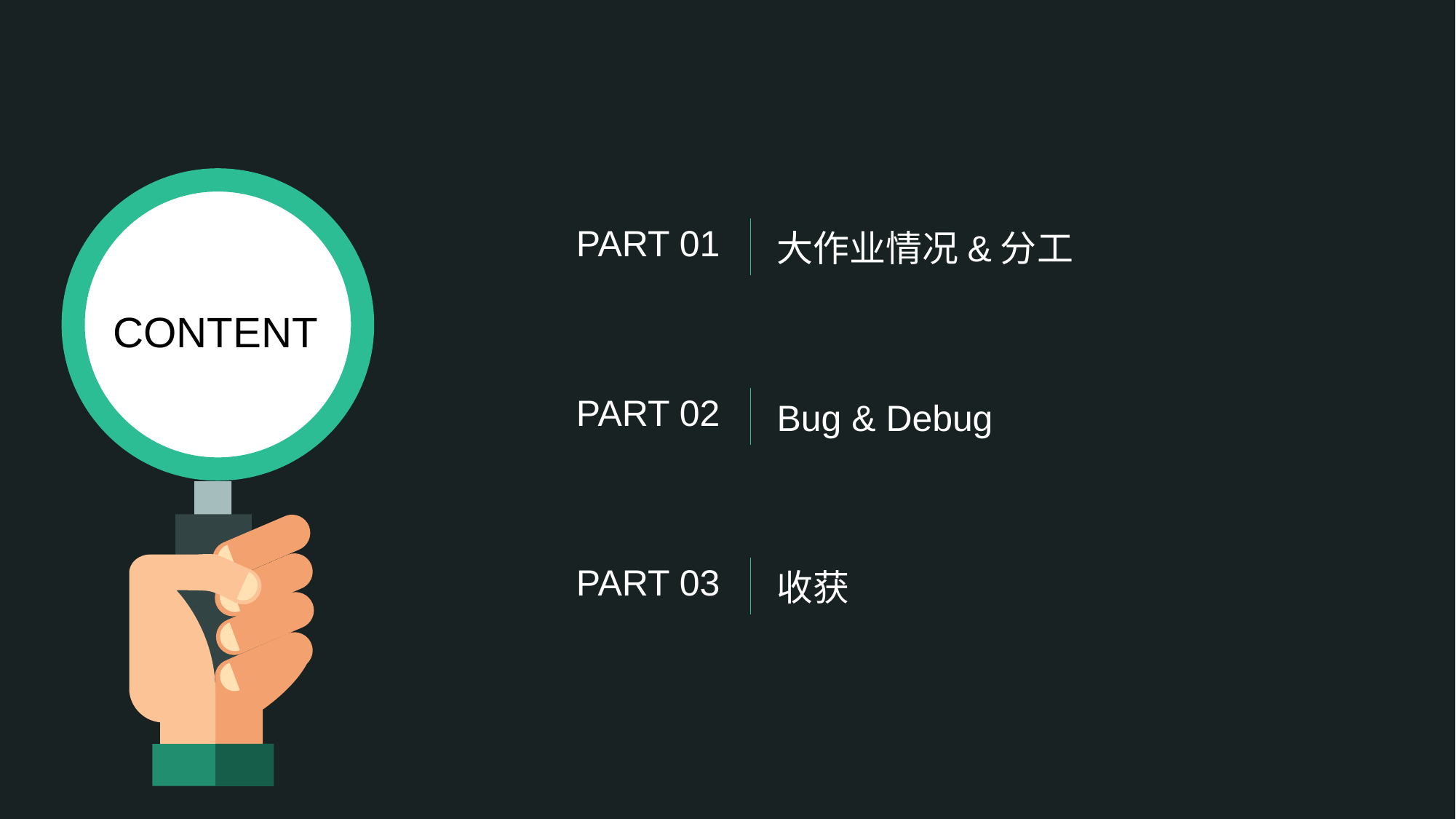

CONTENT

大作业情况&分工
PART 01
Bug & Debug
PART 02
收获
PART 03